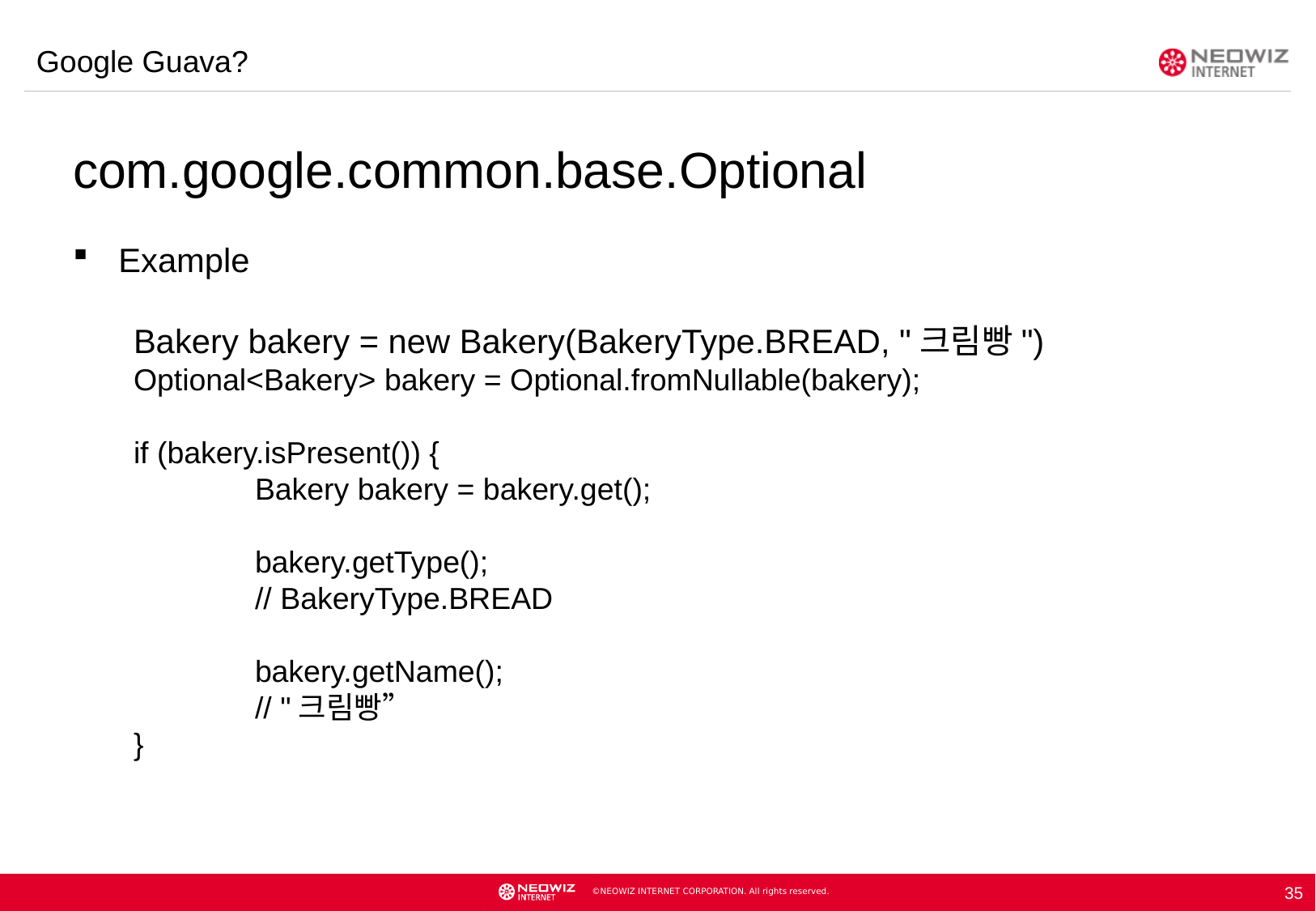

Google Guava?

com.google.common.base.Optional

Example

Bakery bakery = new Bakery(BakeryType.BREAD, "크림빵")
Optional<Bakery> bakery = Optional.fromNullable(bakery);

if (bakery.isPresent()) {
	Bakery bakery = bakery.get();

	bakery.getType();
	// BakeryType.BREAD

	bakery.getName();
	// "크림빵”
}

35